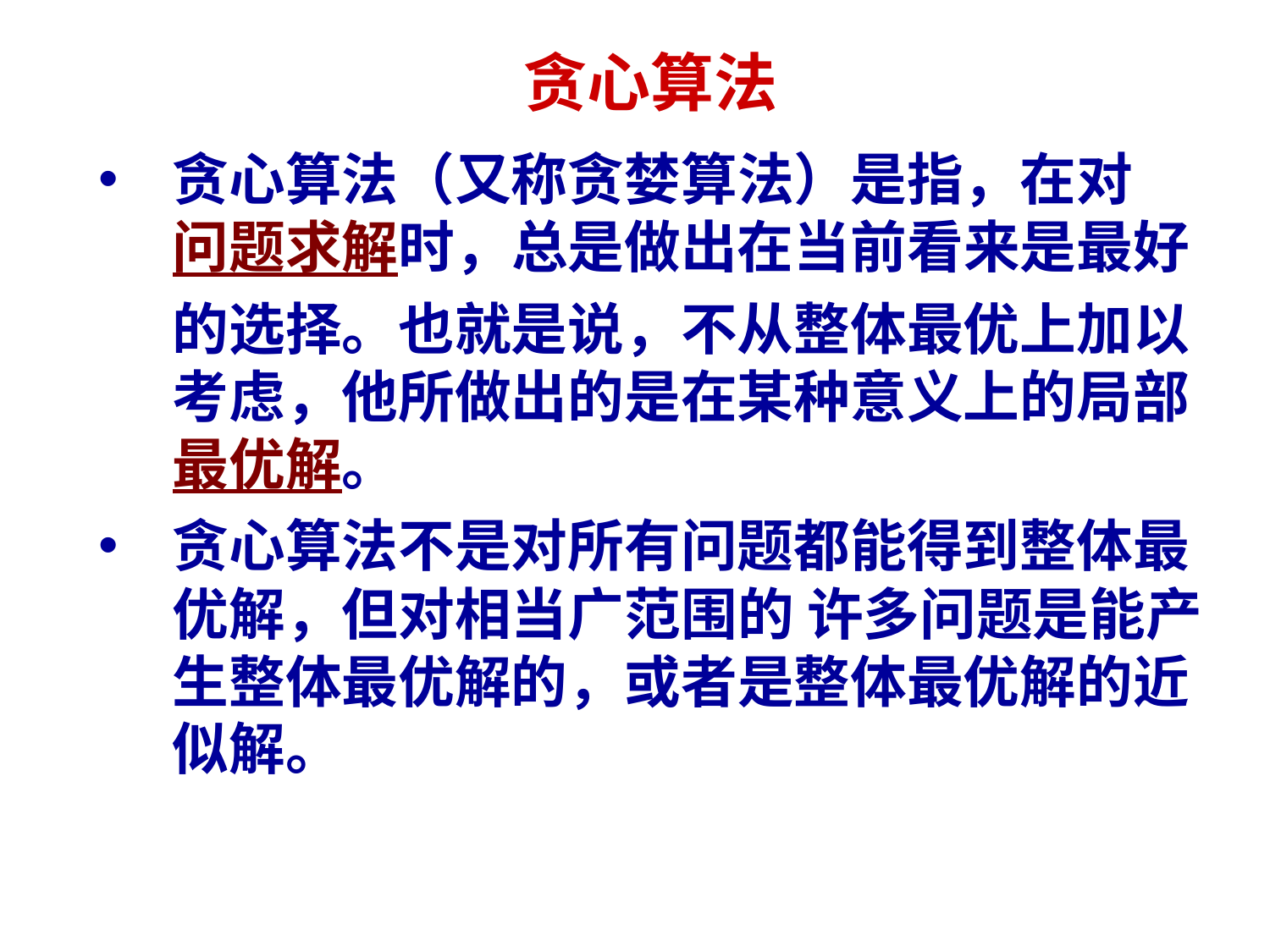

贪心算法

贪心算法（又称贪婪算法）是指，在对问题求解时，总是做出在当前看来是最好的选择。也就是说，不从整体最优上加以考虑，他所做出的是在某种意义上的局部最优解。
贪心算法不是对所有问题都能得到整体最优解，但对相当广范围的 许多问题是能产生整体最优解的，或者是整体最优解的近似解。